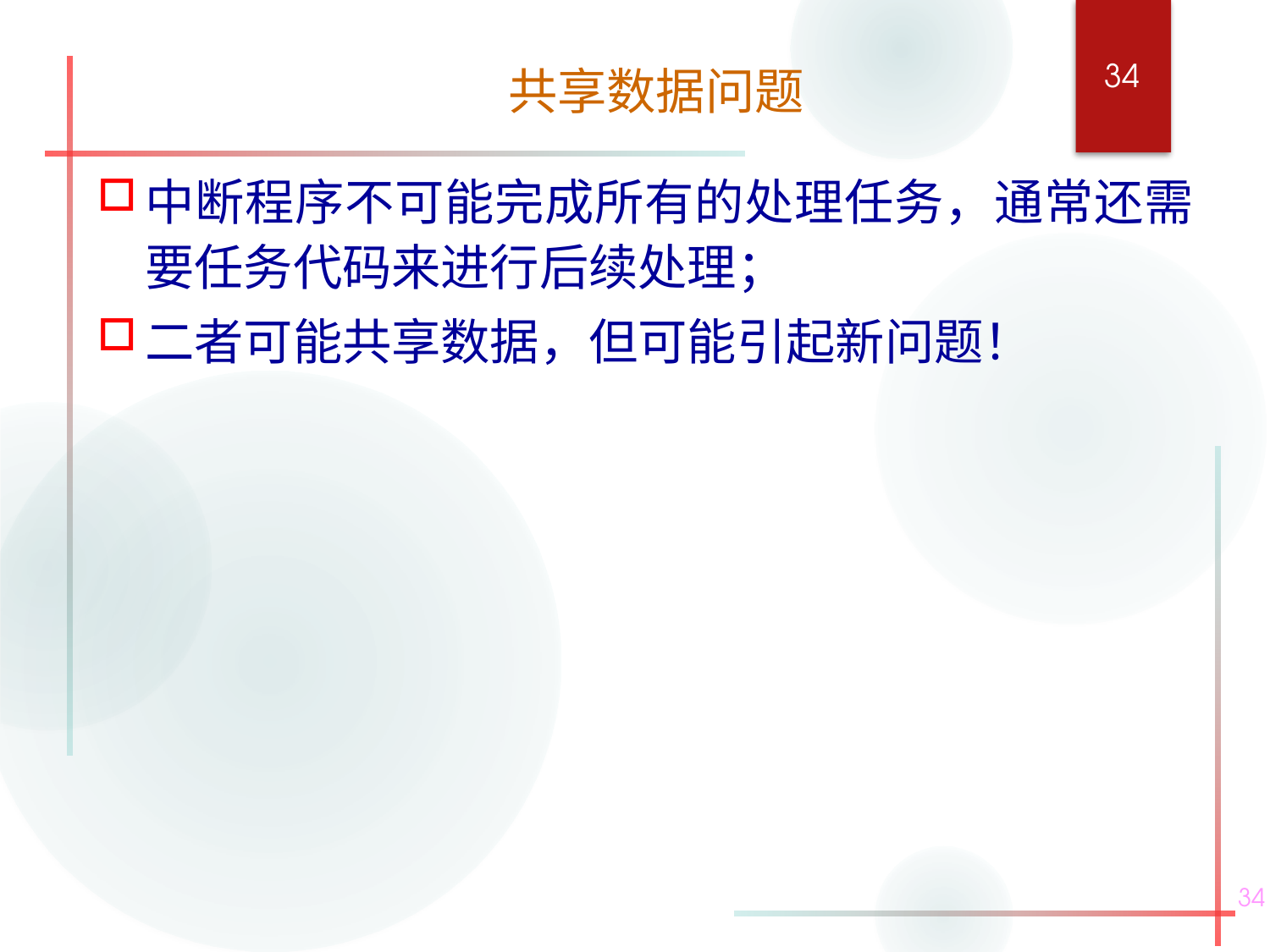

34
共享数据问题
中断程序不可能完成所有的处理任务，通常还需要任务代码来进行后续处理；
二者可能共享数据，但可能引起新问题！
34